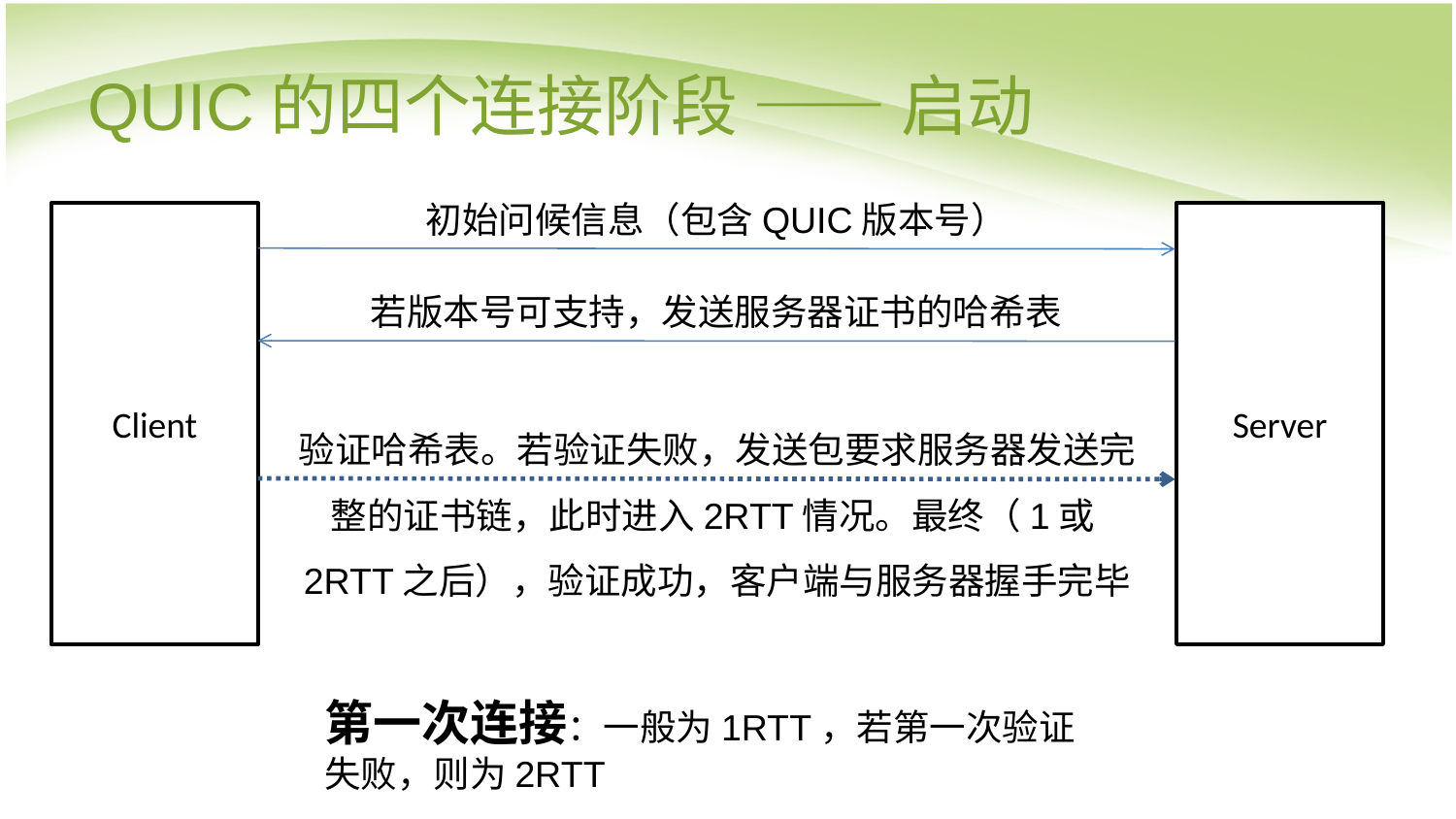

# QUIC的四个连接阶段 —— 启动
初始问候信息（包含QUIC版本号）
Client
Server

若版本号可支持，发送服务器证书的哈希表
验证哈希表。若验证失败，发送包要求服务器发送完整的证书链，此时进入2RTT情况。最终（1或2RTT之后），验证成功，客户端与服务器握手完毕
第一次连接：一般为1RTT，若第一次验证失败，则为2RTT